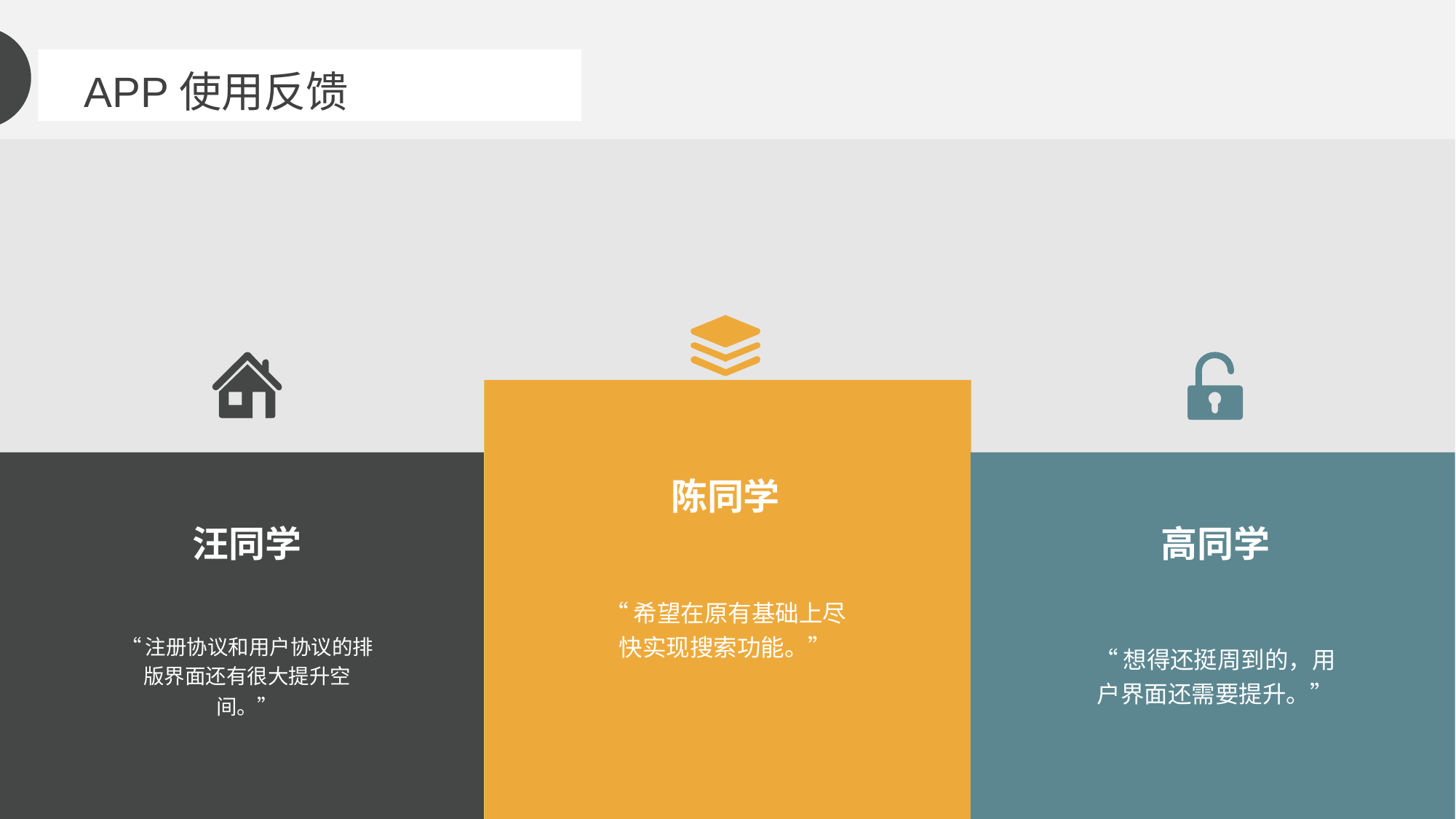

APP使用反馈

陈同学
“希望在原有基础上尽快实现搜索功能。”

汪同学

“注册协议和用户协议的排版界面还有很大提升空间。”

高同学
“想得还挺周到的，用户界面还需要提升。”